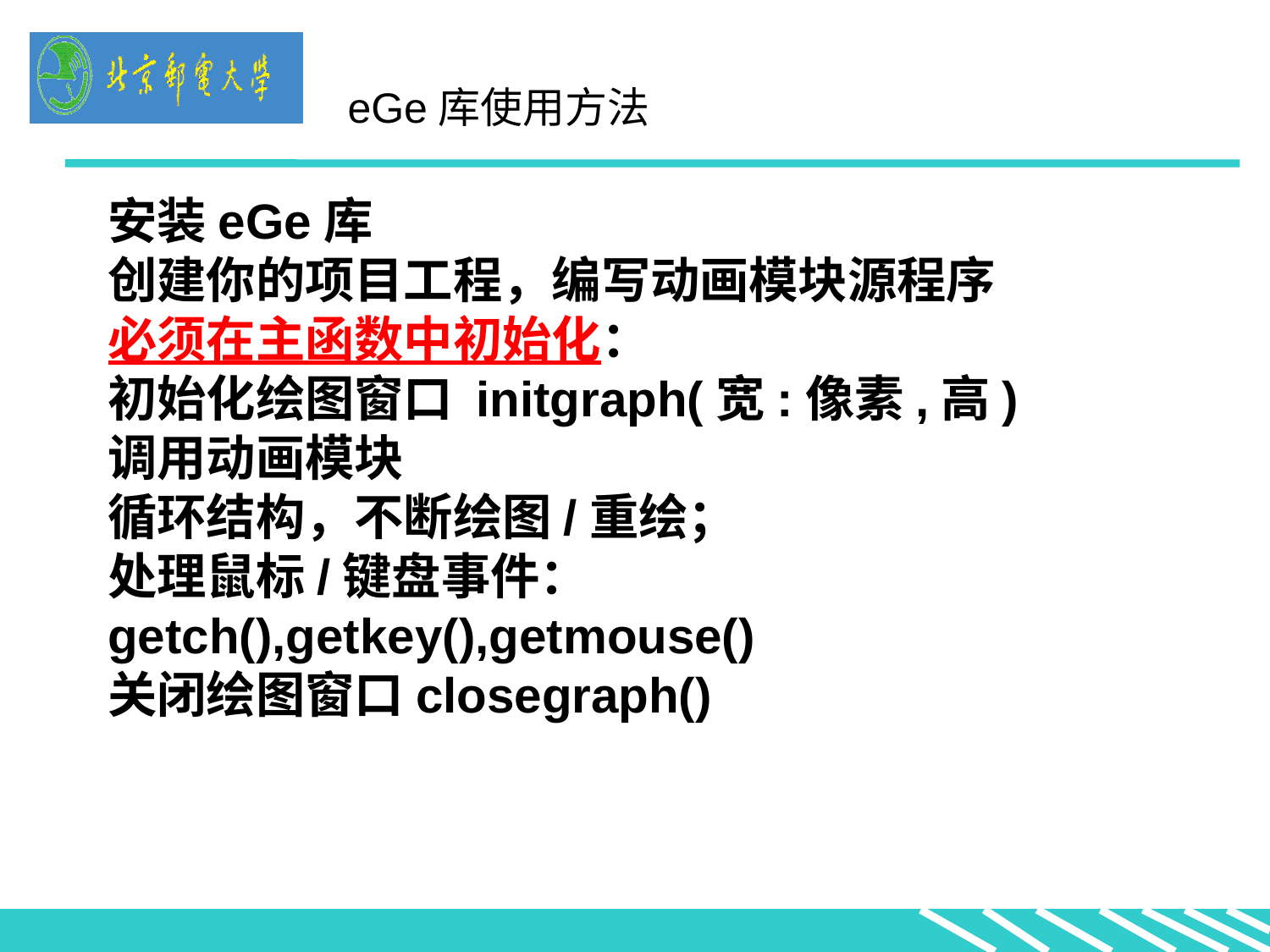

安装eGe库
创建你的项目工程，编写动画模块源程序
必须在主函数中初始化：
初始化绘图窗口 initgraph(宽:像素,高)
调用动画模块
循环结构，不断绘图/重绘；
处理鼠标/键盘事件：getch(),getkey(),getmouse()
关闭绘图窗口closegraph()
eGe库使用方法